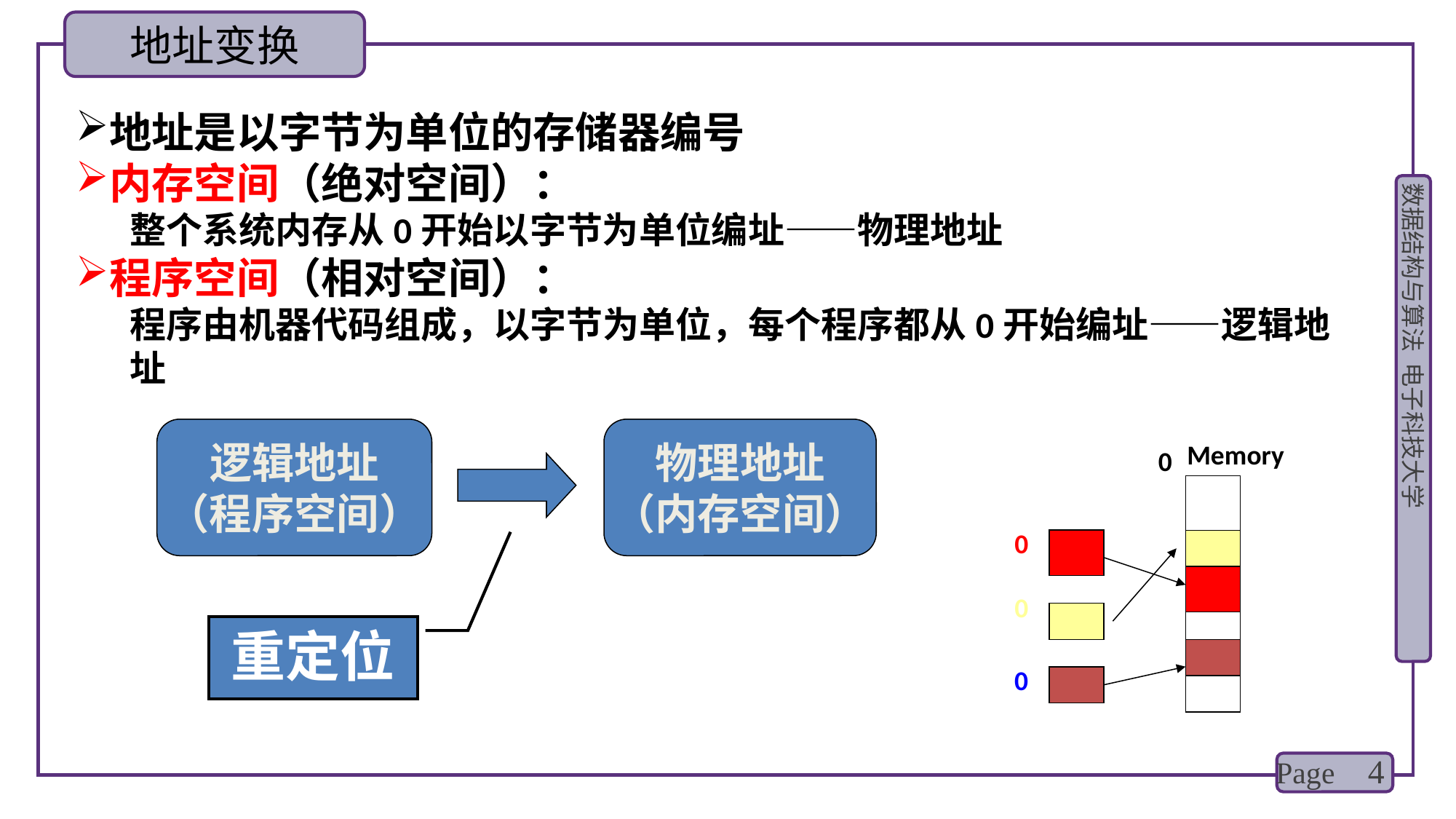

地址变换
地址是以字节为单位的存储器编号
内存空间（绝对空间）：
整个系统内存从0开始以字节为单位编址——物理地址
程序空间（相对空间）：
程序由机器代码组成，以字节为单位，每个程序都从0开始编址——逻辑地址
逻辑地址
（程序空间）
物理地址
（内存空间）
Memory
0

0

0

0

重定位